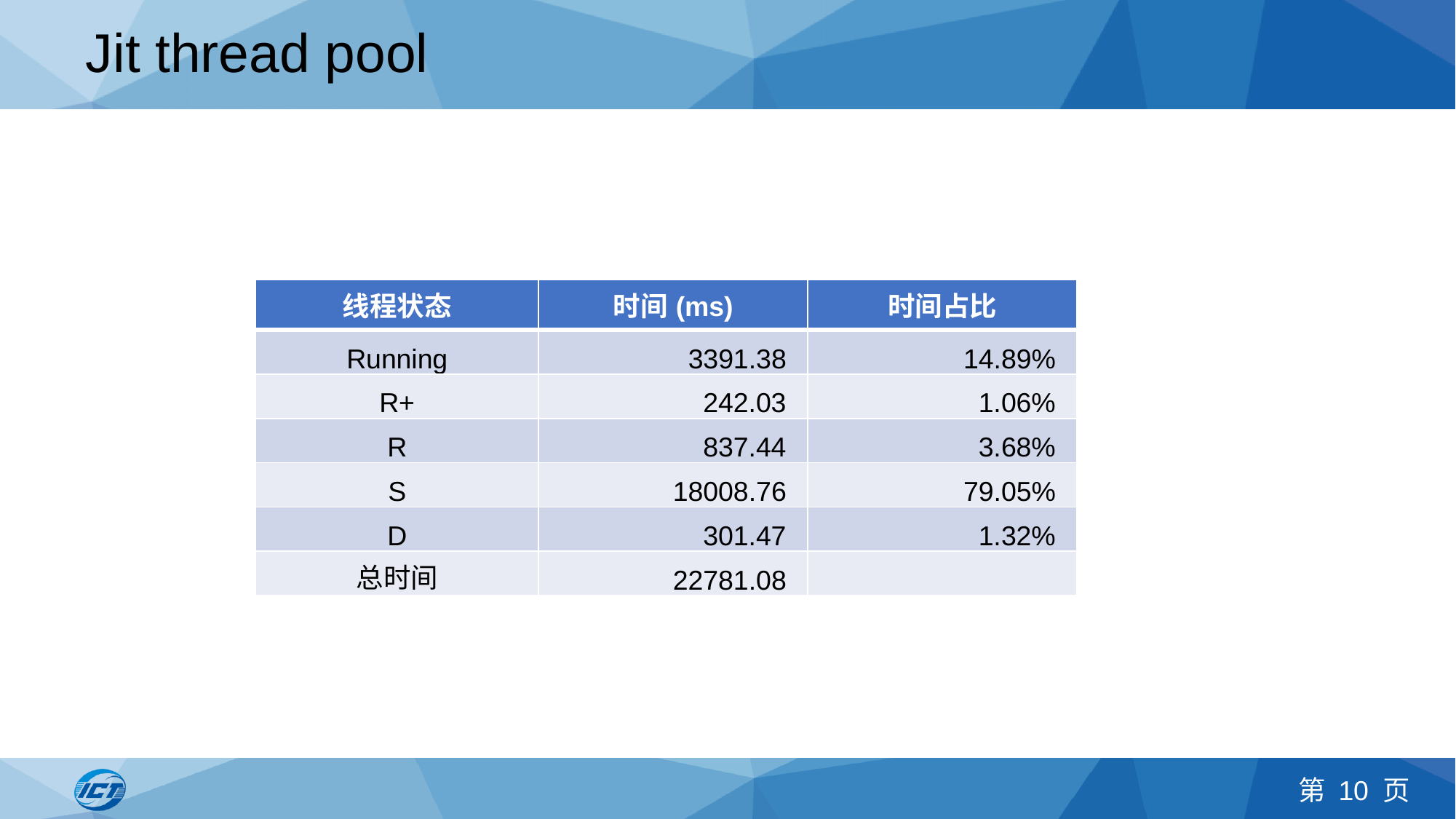

# Jit thread pool
| 线程状态 | 时间(ms) | 时间占比 |
| --- | --- | --- |
| Running | 3391.38 | 14.89% |
| R+ | 242.03 | 1.06% |
| R | 837.44 | 3.68% |
| S | 18008.76 | 79.05% |
| D | 301.47 | 1.32% |
| 总时间 | 22781.08 |  |
第 10 页